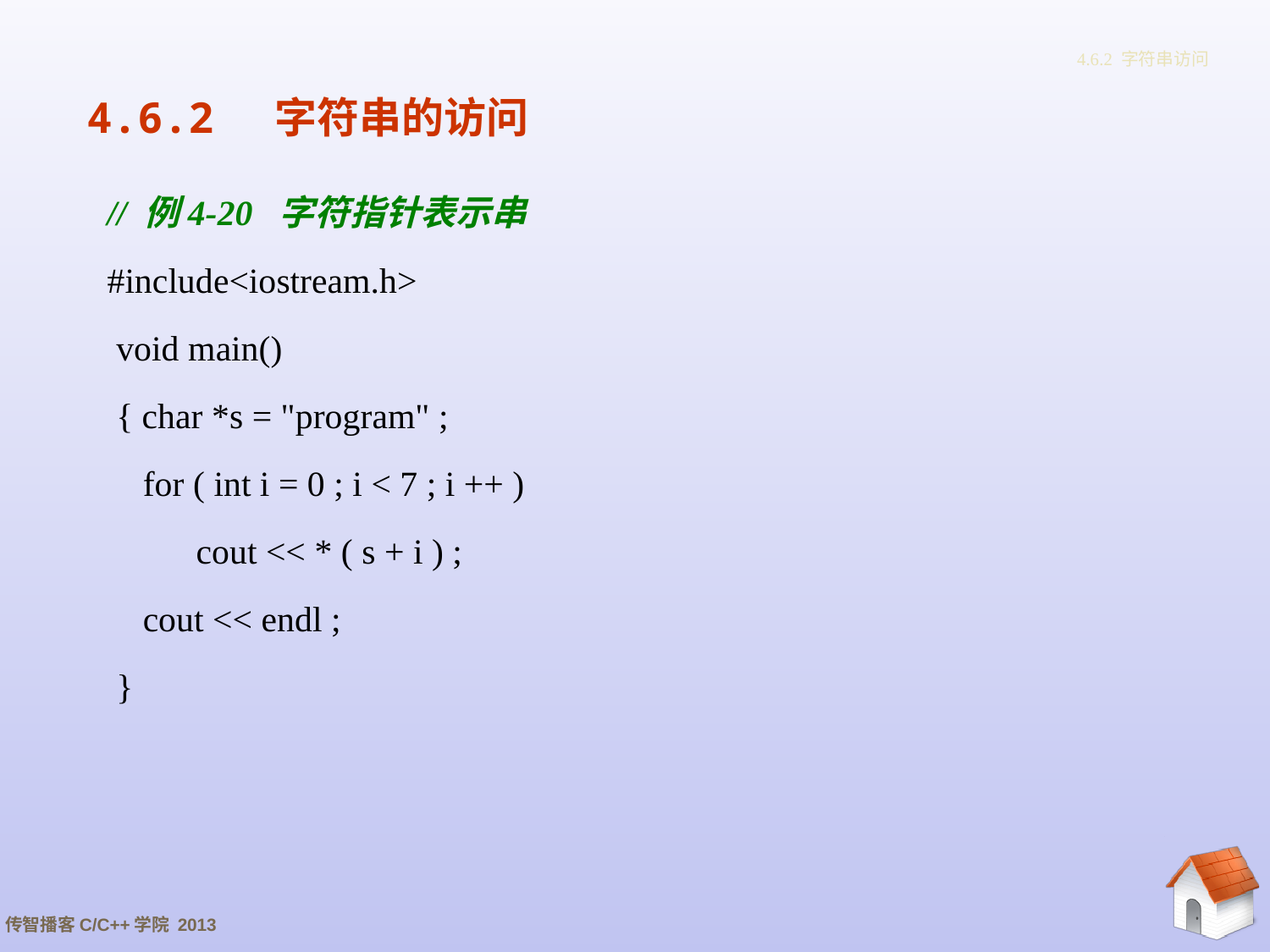

# 4.6.2 字符串访问
4.6.2  字符串的访问
// 例4-20  字符指针表示串
#include<iostream.h>
 void main()
 { char *s = "program" ;
    for ( int i = 0 ; i < 7 ; i ++ )
          cout << * ( s + i ) ;
    cout << endl ;
 }